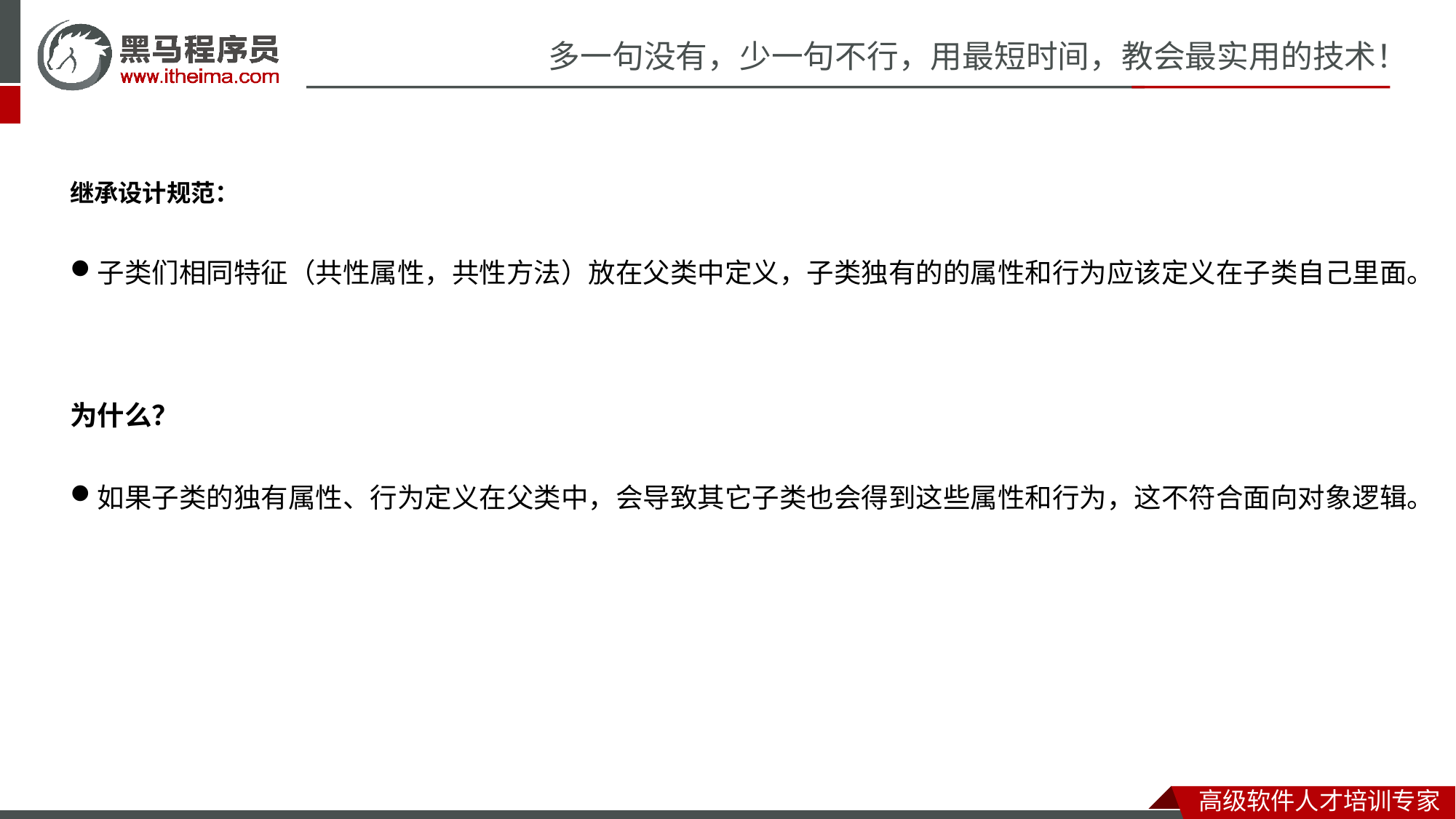

继承设计规范：
子类们相同特征（共性属性，共性方法）放在父类中定义，子类独有的的属性和行为应该定义在子类自己里面。

为什么？
如果子类的独有属性、行为定义在父类中，会导致其它子类也会得到这些属性和行为，这不符合面向对象逻辑。